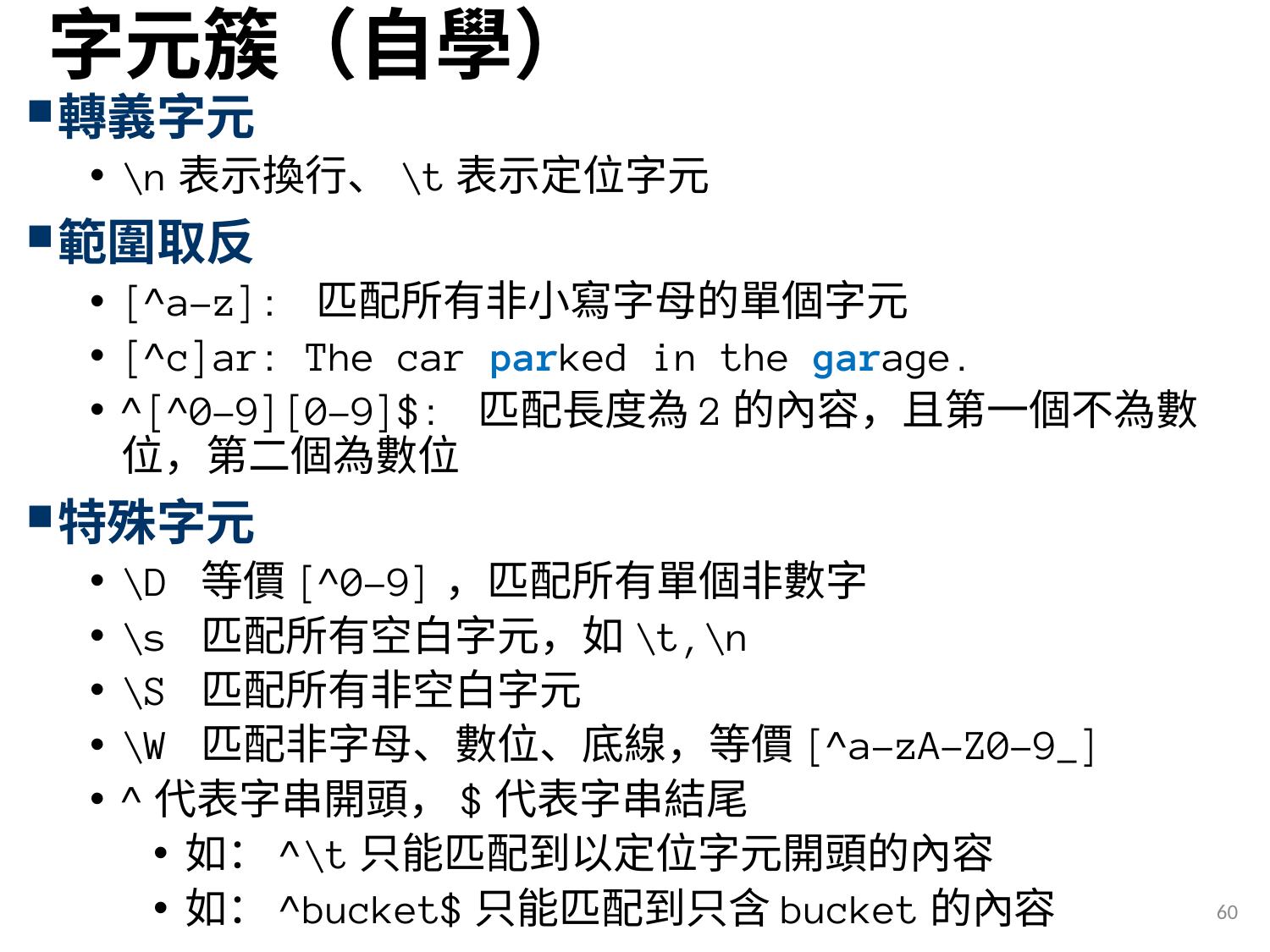

# 字元簇（自學）
轉義字元
\n表示換行、\t表示定位字元
範圍取反
[^a-z]: 匹配所有非小寫字母的單個字元
[^c]ar: The car parked in the garage.
^[^0-9][0-9]$: 匹配長度為2的內容，且第一個不為數位，第二個為數位
特殊字元
\D 等價[^0-9]，匹配所有單個非數字
\s 匹配所有空白字元，如\t,\n
\S 匹配所有非空白字元
\W 匹配非字母、數位、底線，等價[^a-zA-Z0-9_]
^代表字串開頭，$代表字串結尾
如：^\t只能匹配到以定位字元開頭的內容
如：^bucket$只能匹配到只含bucket的內容
60